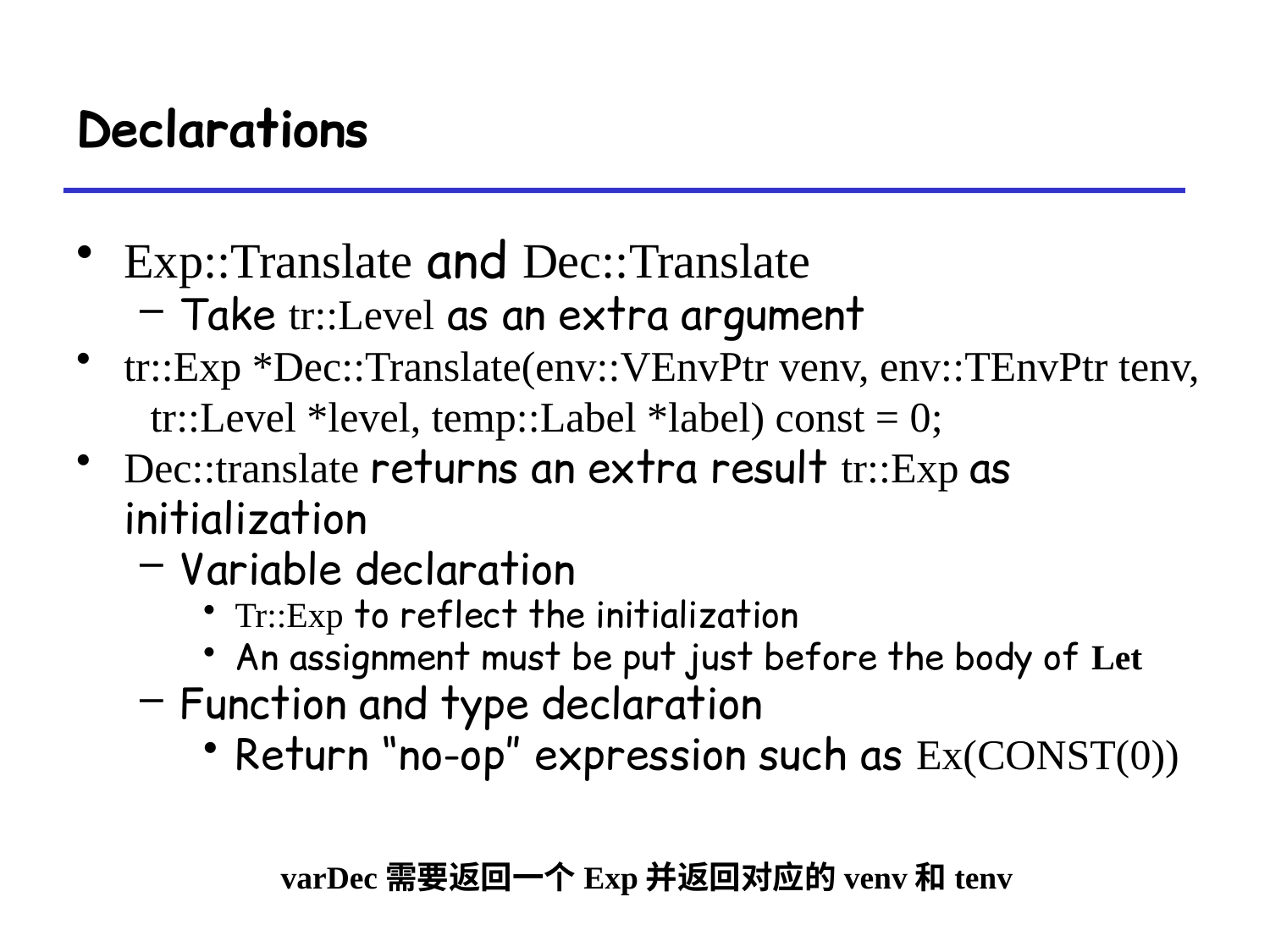

# Declarations
Exp::Translate and Dec::Translate
Take tr::Level as an extra argument
tr::Exp *Dec::Translate(env::VEnvPtr venv, env::TEnvPtr tenv,
       tr::Level *level, temp::Label *label) const = 0;
Dec::translate returns an extra result tr::Exp as initialization
Variable declaration
Tr::Exp to reflect the initialization
An assignment must be put just before the body of Let
Function and type declaration
Return “no-op” expression such as Ex(CONST(0))
varDec需要返回一个Exp并返回对应的venv和tenv

54